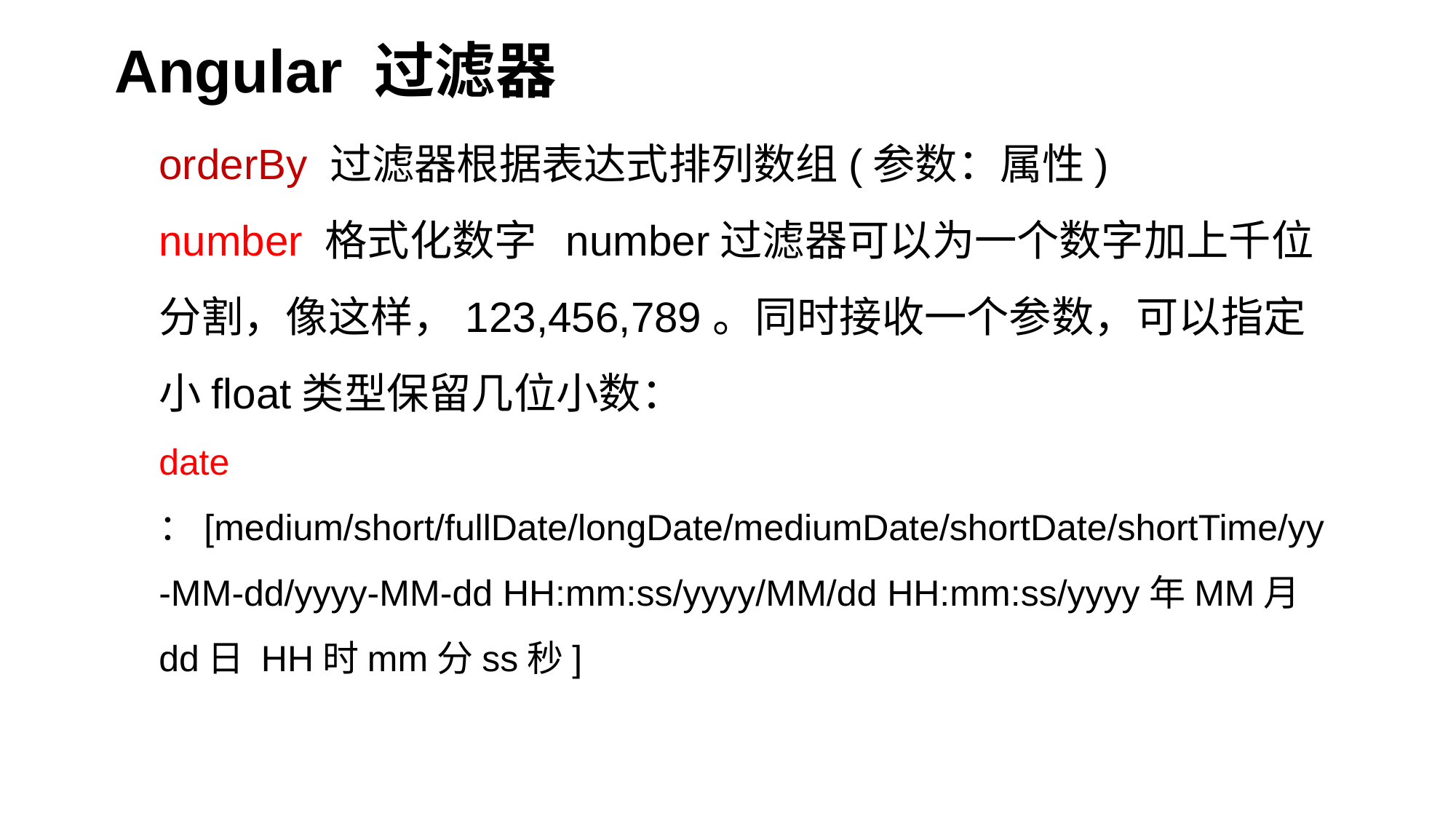

# Angular 过滤器

orderBy 过滤器根据表达式排列数组(参数：属性)
number 格式化数字  number过滤器可以为一个数字加上千位分割，像这样，123,456,789。同时接收一个参数，可以指定小float类型保留几位小数：
date ：[medium/short/fullDate/longDate/mediumDate/shortDate/shortTime/yy-MM-dd/yyyy-MM-dd HH:mm:ss/yyyy/MM/dd HH:mm:ss/yyyy年MM月dd日 HH时mm分ss秒]